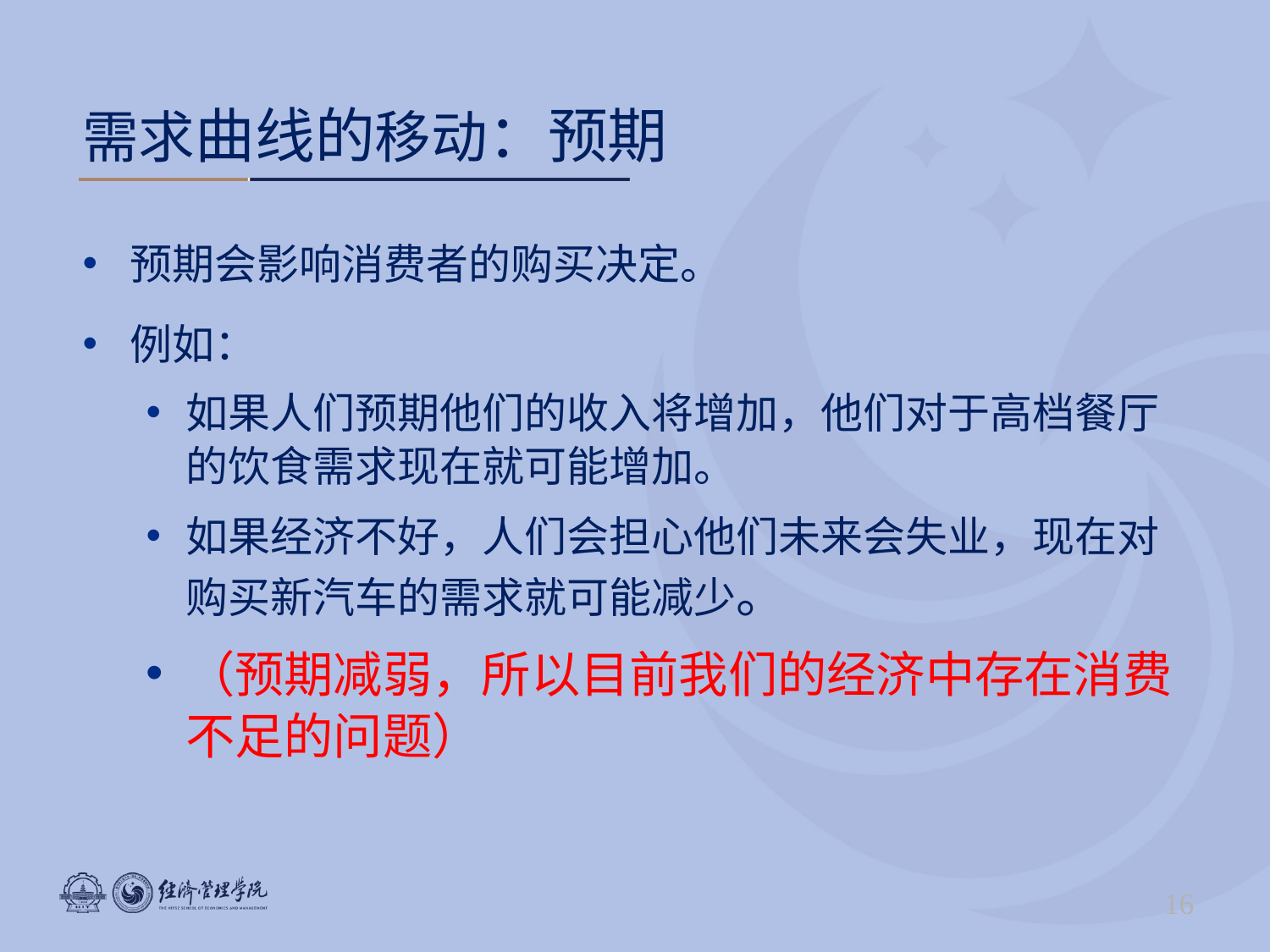

0
需求曲线的移动：预期
预期会影响消费者的购买决定。
例如：
如果人们预期他们的收入将增加，他们对于高档餐厅的饮食需求现在就可能增加。
如果经济不好，人们会担心他们未来会失业，现在对购买新汽车的需求就可能减少。
（预期减弱，所以目前我们的经济中存在消费不足的问题）